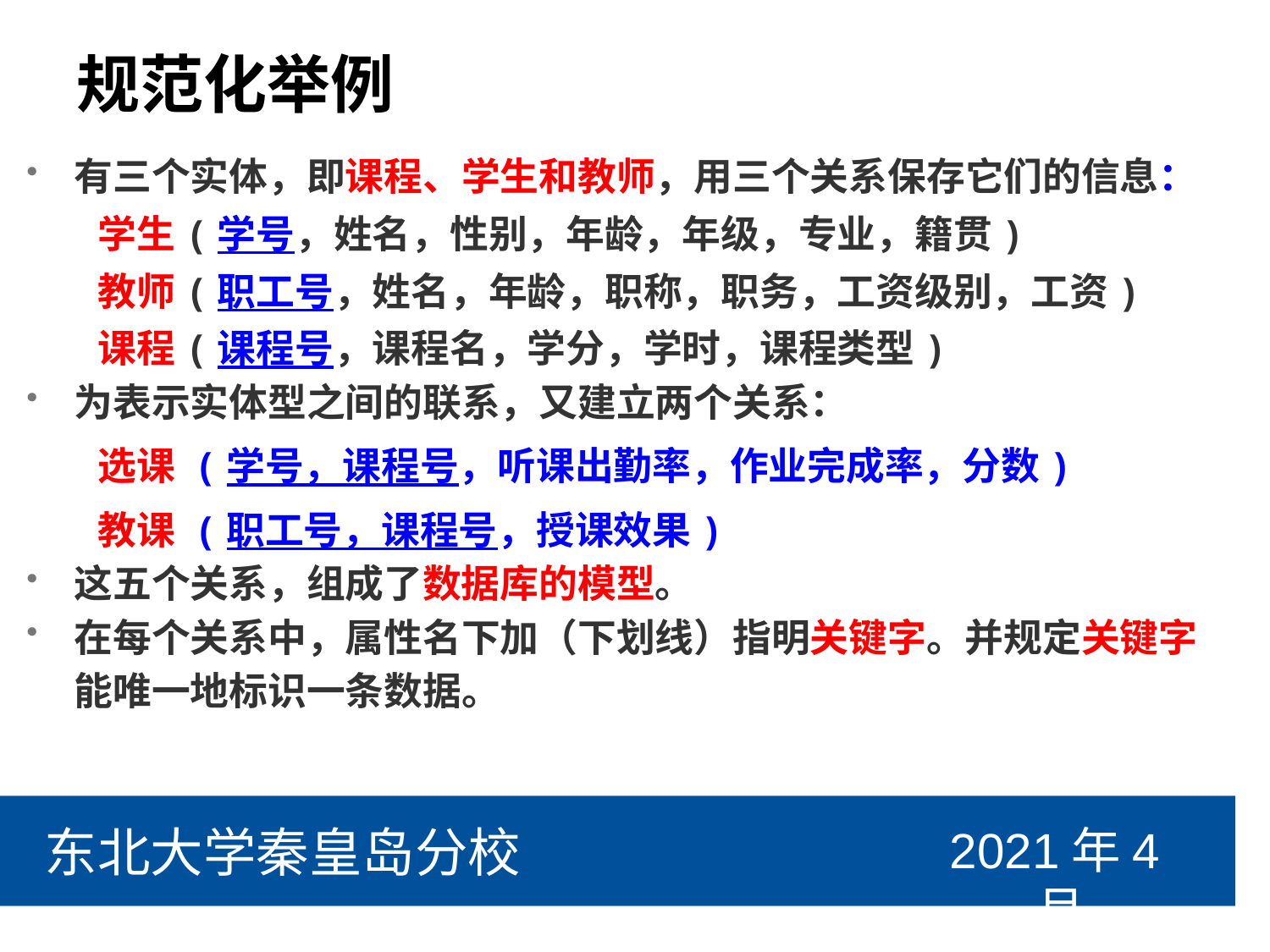

# 规范化举例
有三个实体，即课程、学生和教师，用三个关系保存它们的信息：
       学生(学号，姓名，性别，年龄，年级，专业，籍贯)
       教师(职工号，姓名，年龄，职称，职务，工资级别，工资)
       课程(课程号，课程名，学分，学时，课程类型)
为表示实体型之间的联系，又建立两个关系：
       选课 (学号，课程号，听课出勤率，作业完成率，分数)
       教课 (职工号，课程号，授课效果)
这五个关系，组成了数据库的模型。
在每个关系中，属性名下加（下划线）指明关键字。并规定关键字能唯一地标识一条数据。